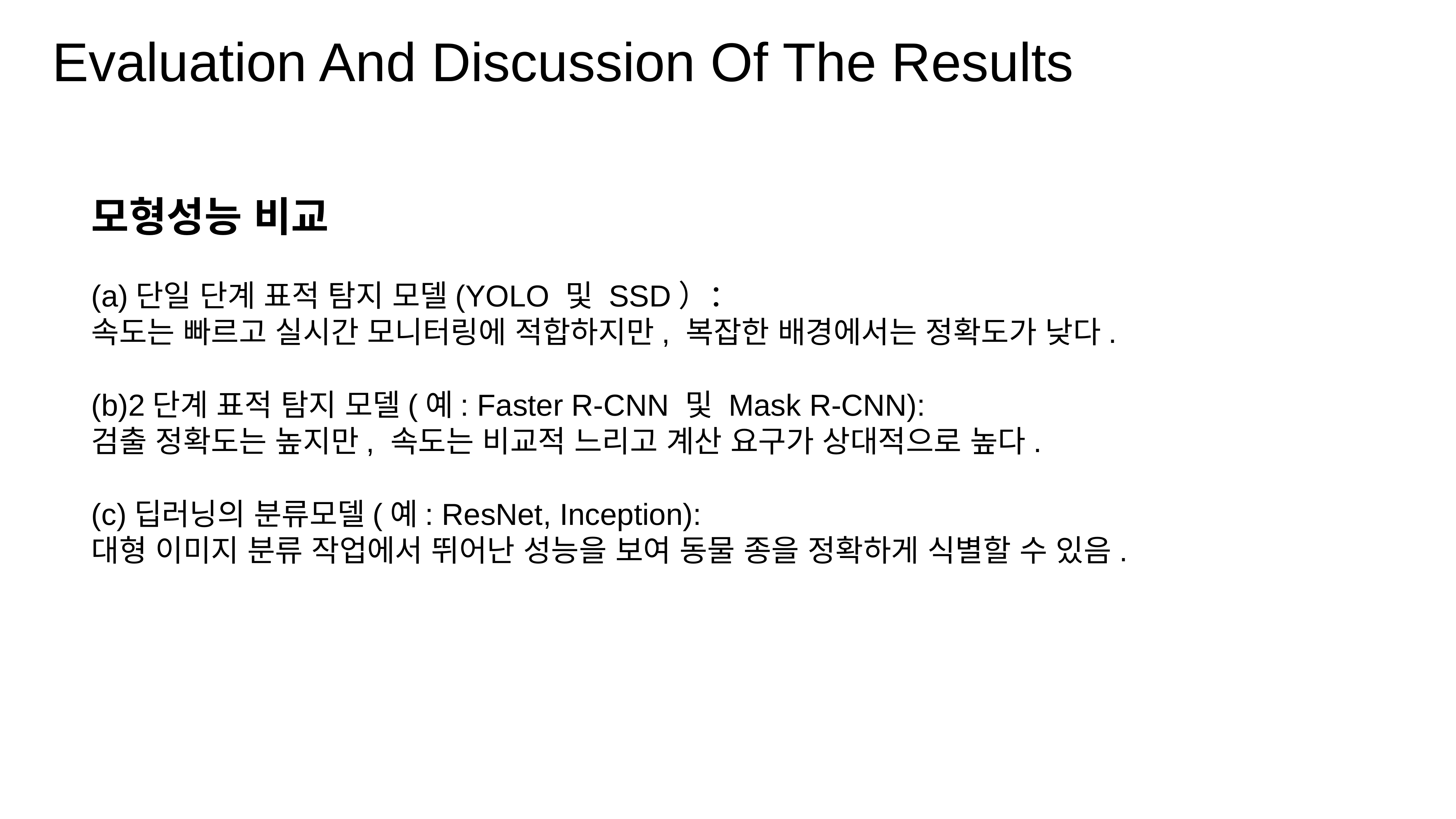

Evaluation And Discussion Of The Results
모형성능 비교

(a)단일 단계 표적 탐지 모델(YOLO 및 SSD）：
속도는 빠르고 실시간 모니터링에 적합하지만, 복잡한 배경에서는 정확도가 낮다.

(b)2단계 표적 탐지 모델(예: Faster R-CNN 및 Mask R-CNN):
검출 정확도는 높지만, 속도는 비교적 느리고 계산 요구가 상대적으로 높다.

(c)딥러닝의 분류모델(예: ResNet, Inception):
대형 이미지 분류 작업에서 뛰어난 성능을 보여 동물 종을 정확하게 식별할 수 있음.

感谢各位聆听